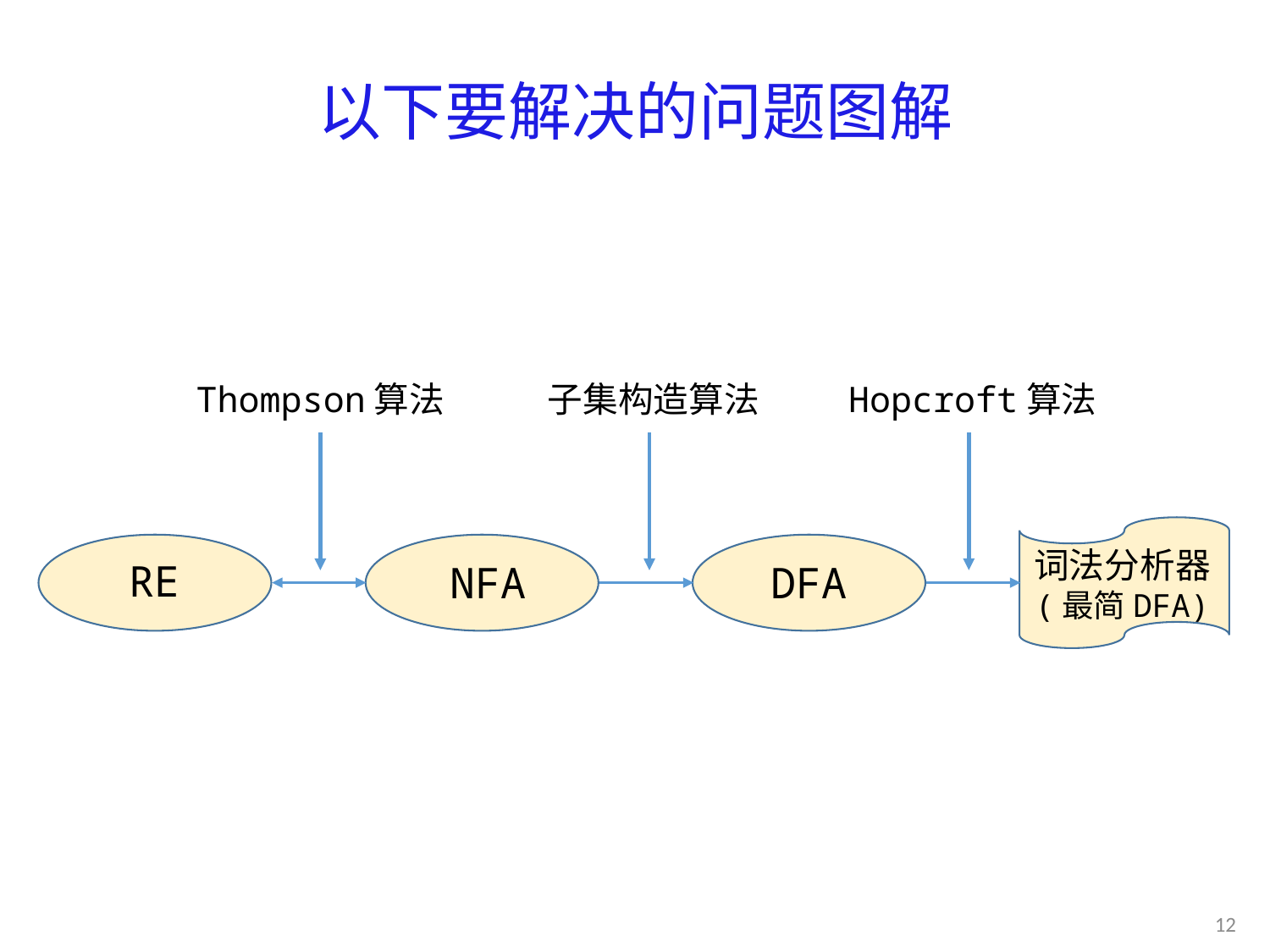

# 以下要解决的问题图解
Thompson算法
子集构造算法
Hopcroft算法

词法分析器
(最简DFA)

RE

NFA

DFA
12